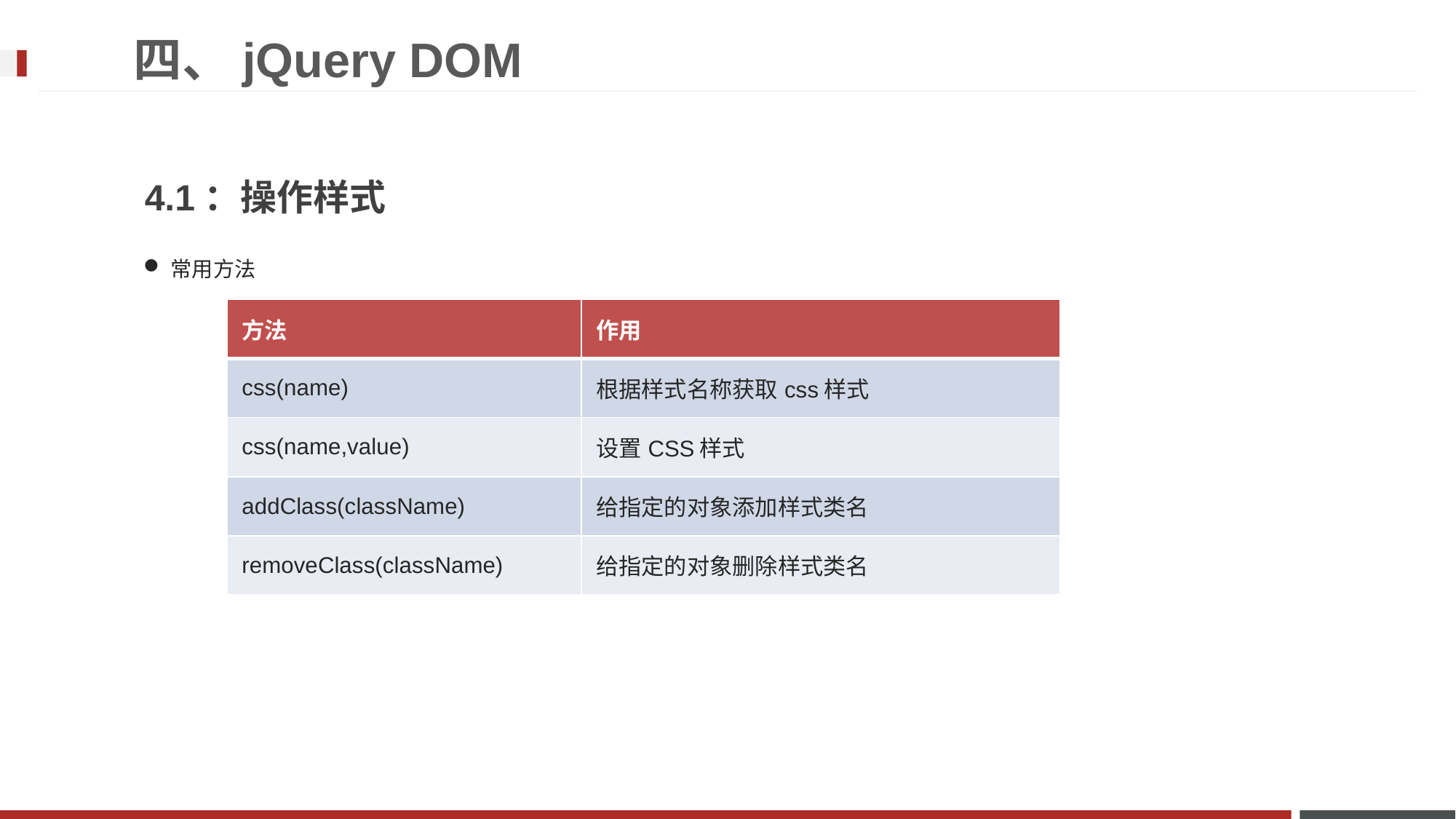

四、jQuery DOM
4.1：操作样式
常用方法
| 方法 | 作用 |
| --- | --- |
| css(name) | 根据样式名称获取css样式 |
| css(name,value) | 设置CSS样式 |
| addClass(className) | 给指定的对象添加样式类名 |
| removeClass(className) | 给指定的对象删除样式类名 |